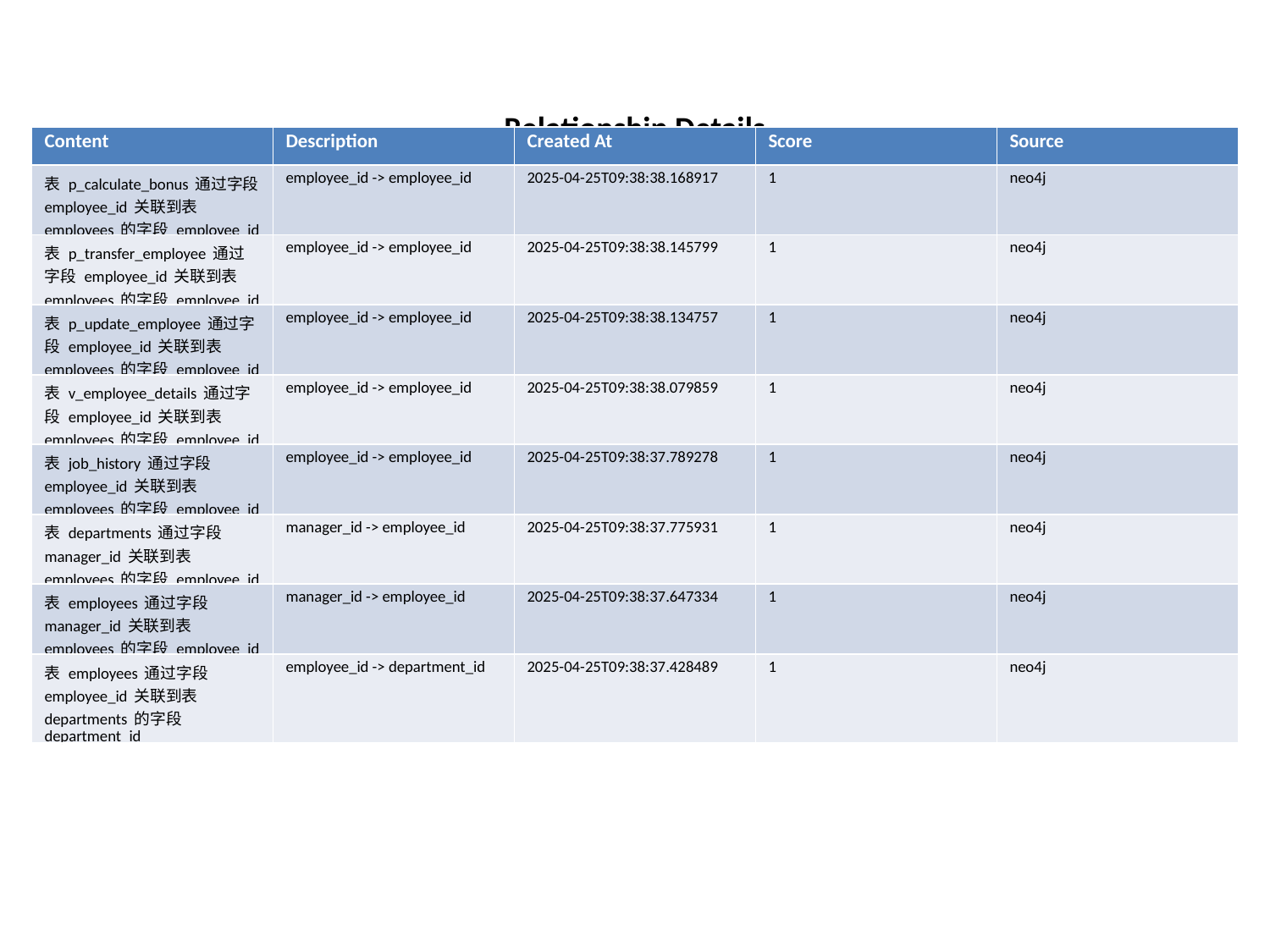

Relationship Details
| Content | Description | Created At | Score | Source |
| --- | --- | --- | --- | --- |
| 表 p\_calculate\_bonus 通过字段 employee\_id 关联到表 employees 的字段 employee\_id | employee\_id -> employee\_id | 2025-04-25T09:38:38.168917 | 1 | neo4j |
| 表 p\_transfer\_employee 通过字段 employee\_id 关联到表 employees 的字段 employee\_id | employee\_id -> employee\_id | 2025-04-25T09:38:38.145799 | 1 | neo4j |
| 表 p\_update\_employee 通过字段 employee\_id 关联到表 employees 的字段 employee\_id | employee\_id -> employee\_id | 2025-04-25T09:38:38.134757 | 1 | neo4j |
| 表 v\_employee\_details 通过字段 employee\_id 关联到表 employees 的字段 employee\_id | employee\_id -> employee\_id | 2025-04-25T09:38:38.079859 | 1 | neo4j |
| 表 job\_history 通过字段 employee\_id 关联到表 employees 的字段 employee\_id | employee\_id -> employee\_id | 2025-04-25T09:38:37.789278 | 1 | neo4j |
| 表 departments 通过字段 manager\_id 关联到表 employees 的字段 employee\_id | manager\_id -> employee\_id | 2025-04-25T09:38:37.775931 | 1 | neo4j |
| 表 employees 通过字段 manager\_id 关联到表 employees 的字段 employee\_id | manager\_id -> employee\_id | 2025-04-25T09:38:37.647334 | 1 | neo4j |
| 表 employees 通过字段 employee\_id 关联到表 departments 的字段 department\_id | employee\_id -> department\_id | 2025-04-25T09:38:37.428489 | 1 | neo4j |